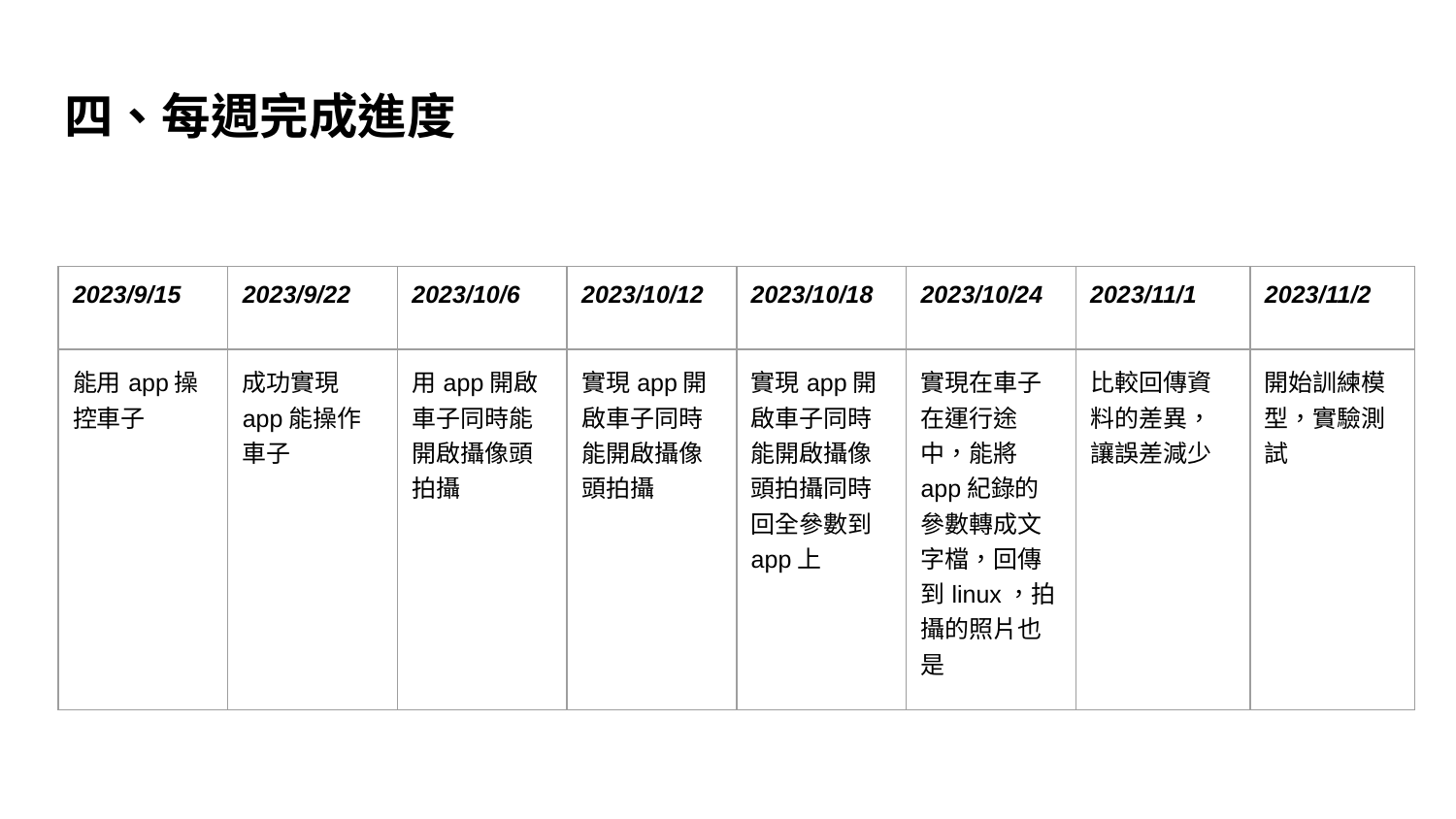

# 四、每週完成進度

| 2023/9/15 | 2023/9/22 | 2023/10/6 | 2023/10/12 | 2023/10/18 | 2023/10/24 | 2023/11/1 | 2023/11/2 |
| --- | --- | --- | --- | --- | --- | --- | --- |
| 能用app操控車子 | 成功實現app能操作車子 | 用app開啟車子同時能開啟攝像頭拍攝 | 實現app開啟車子同時能開啟攝像頭拍攝 | 實現app開啟車子同時能開啟攝像頭拍攝同時回全參數到app上 | 實現在車子在運行途中，能將app紀錄的參數轉成文字檔，回傳到linux，拍攝的照片也是 | 比較回傳資料的差異，讓誤差減少 | 開始訓練模型，實驗測試 |